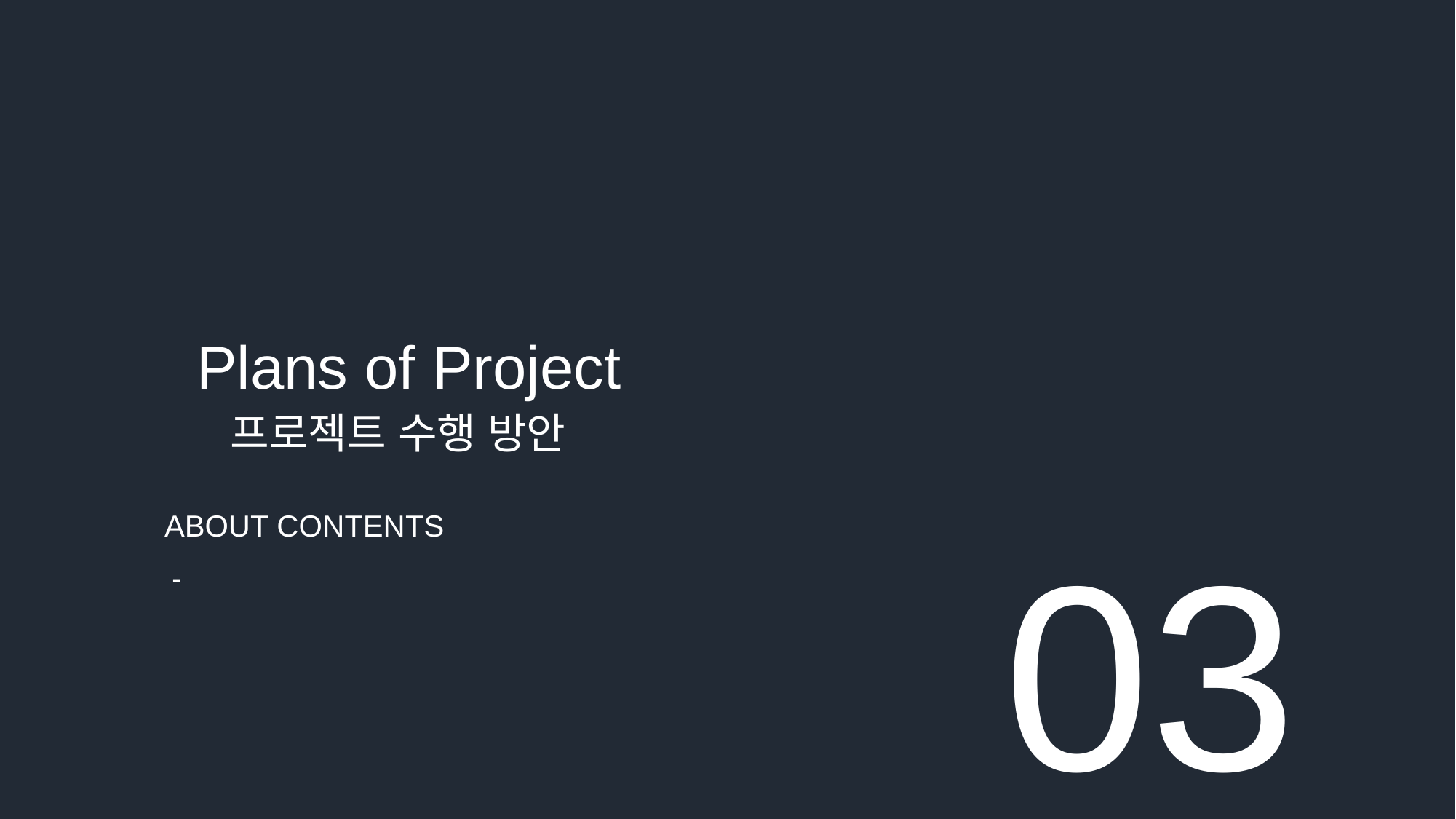

Plans of Project
  프로젝트 수행 방안
ABOUT CONTENTS

 -
03